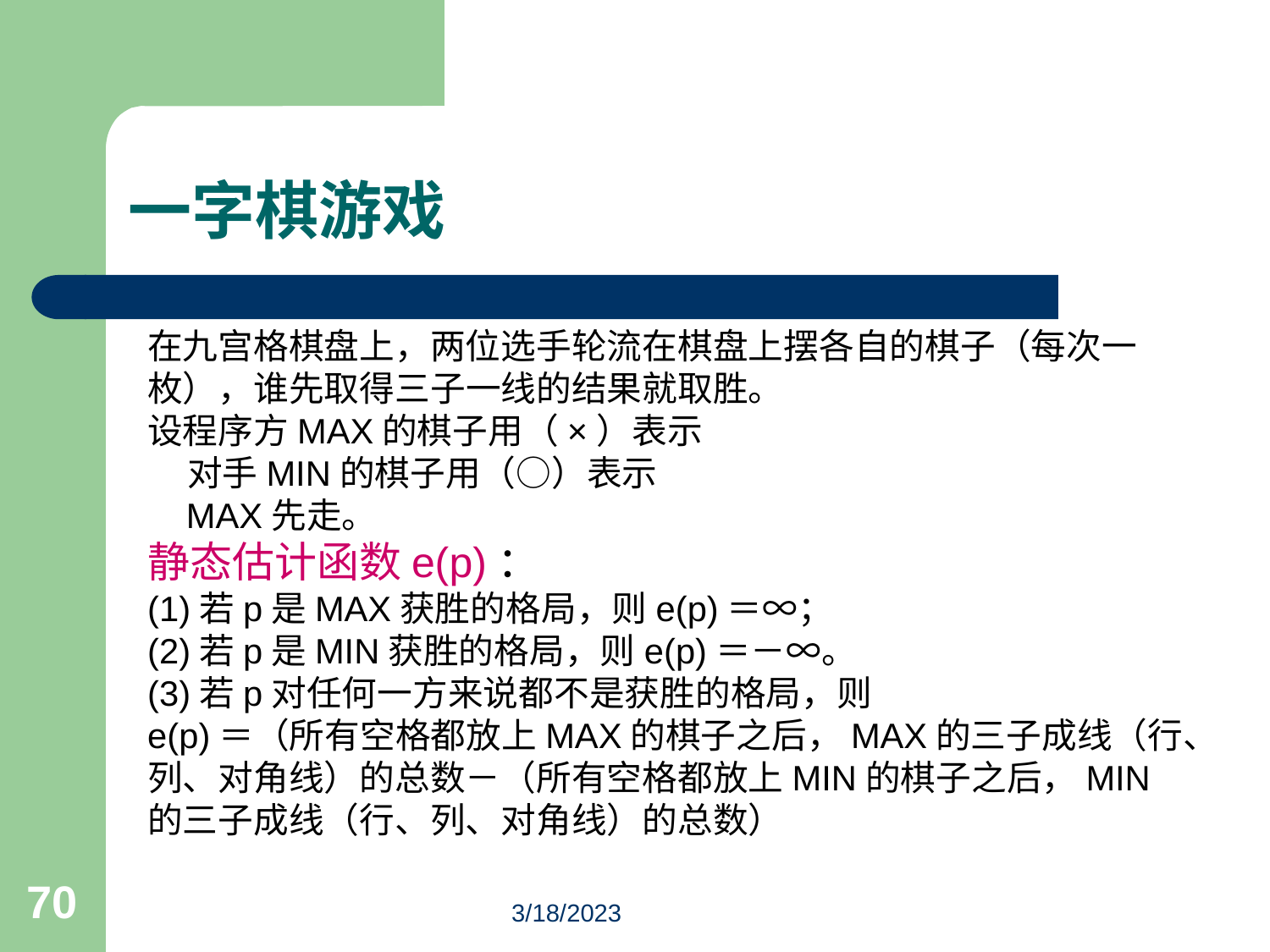

一字棋游戏
在九宫格棋盘上，两位选手轮流在棋盘上摆各自的棋子（每次一枚），谁先取得三子一线的结果就取胜。
设程序方MAX的棋子用（×）表示
    对手MIN的棋子用（○）表示
    MAX先走。
静态估计函数e(p)：
(1)若p是MAX获胜的格局，则e(p)＝∞；
(2)若p是MIN获胜的格局，则e(p)＝－∞。
(3)若p对任何一方来说都不是获胜的格局，则
e(p)＝（所有空格都放上MAX的棋子之后，MAX的三子成线（行、列、对角线）的总数－（所有空格都放上MIN的棋子之后，MIN的三子成线（行、列、对角线）的总数）
70
3/18/2023